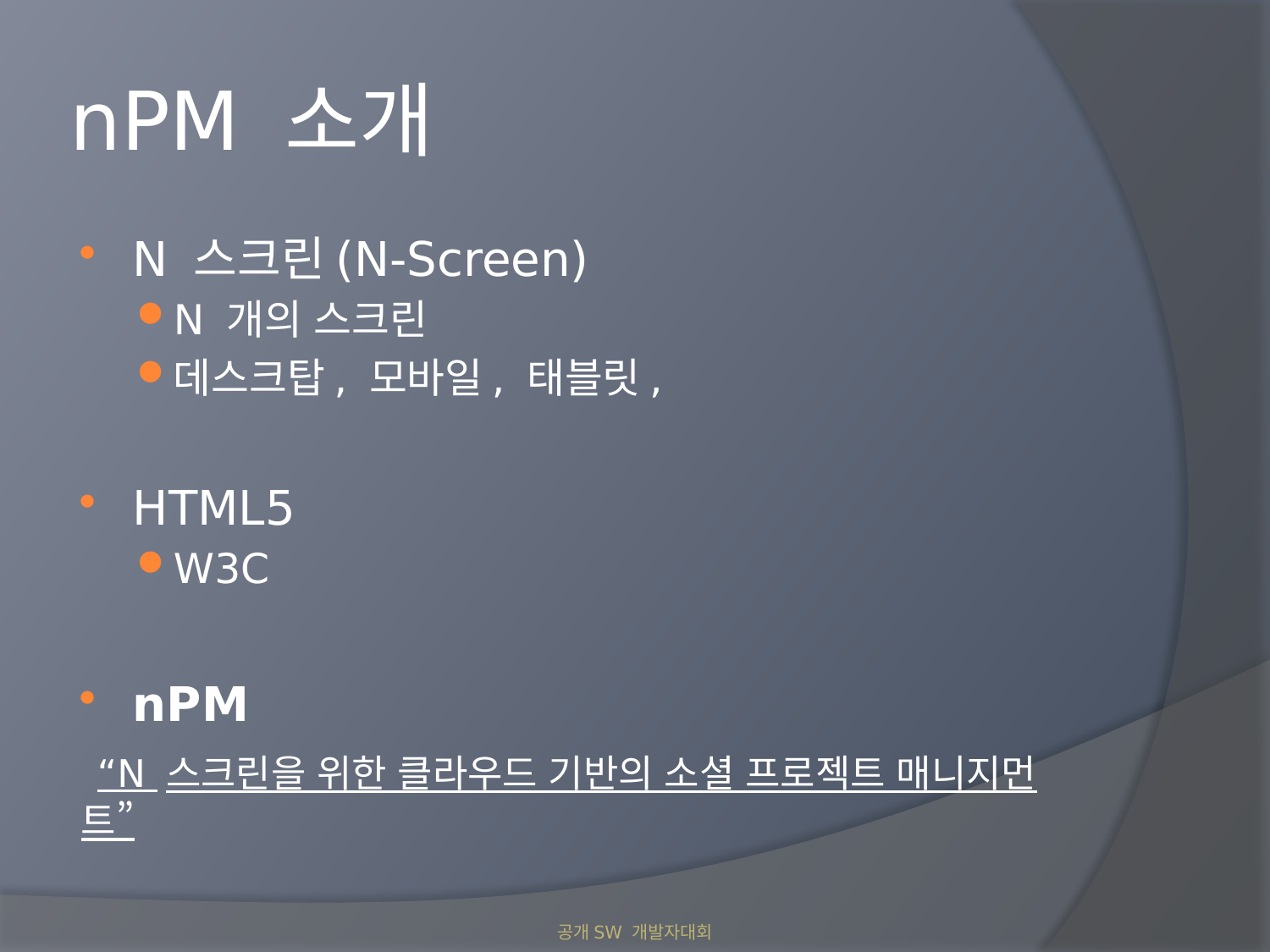

# nPM 소개
N 스크린(N-Screen)
N 개의 스크린
데스크탑, 모바일, 태블릿,

HTML5
W3C

nPM
 “N 스크린을 위한 클라우드 기반의 소셜 프로젝트 매니지먼트”

공개SW 개발자대회